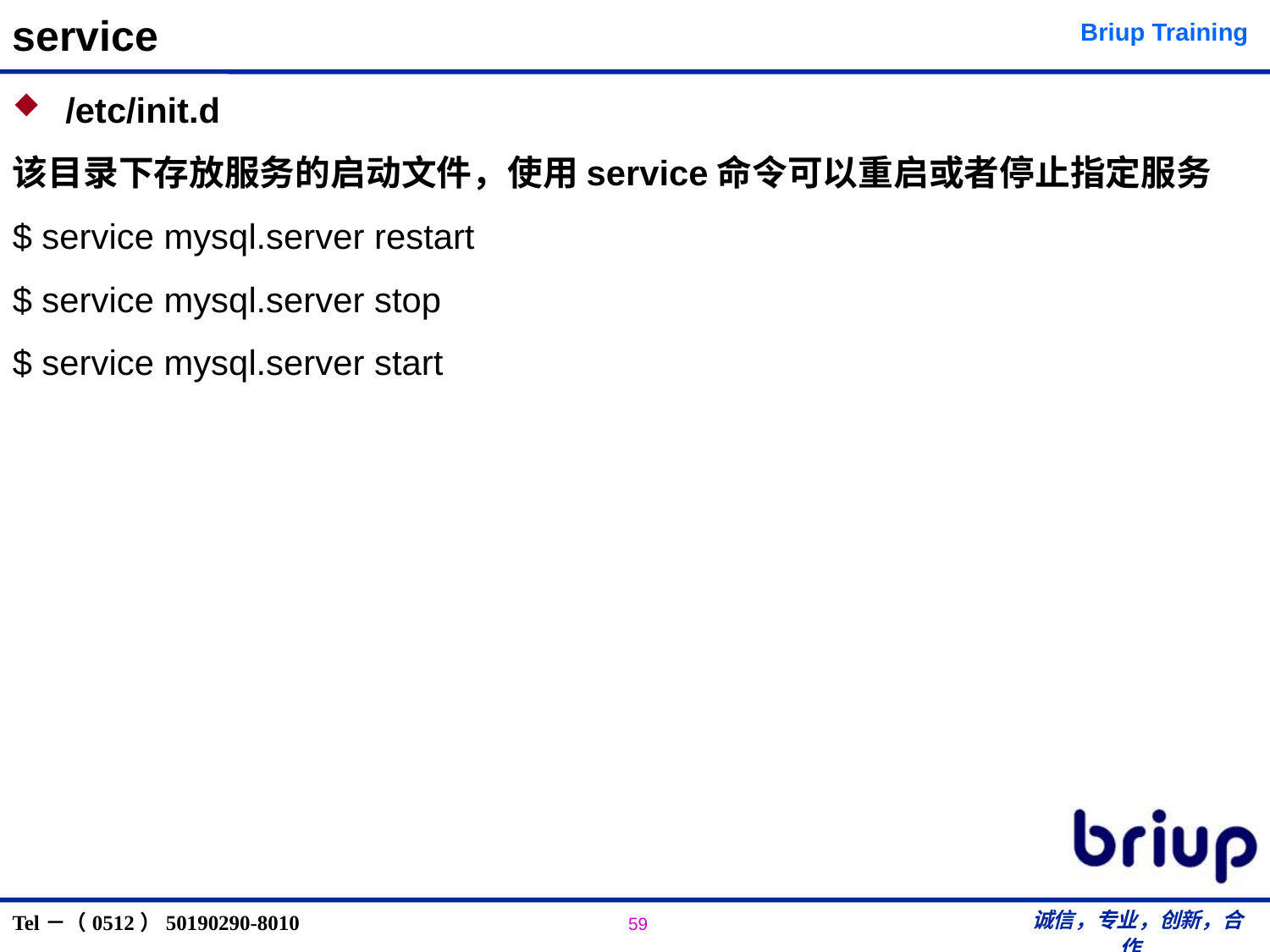

# service
/etc/init.d
该目录下存放服务的启动文件，使用service命令可以重启或者停止指定服务
$ service mysql.server restart
$ service mysql.server stop
$ service mysql.server start